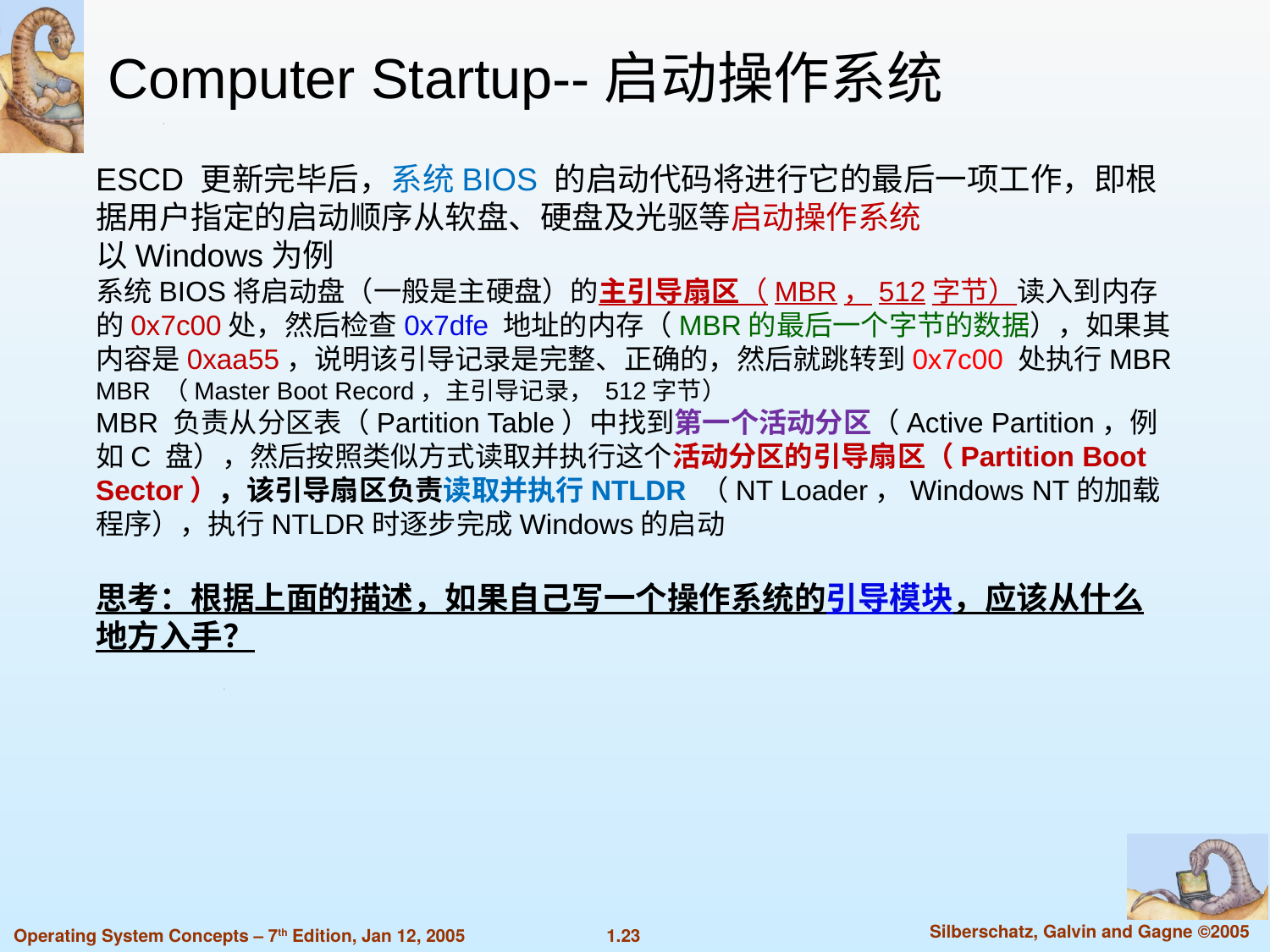

Computer Startup--启动操作系统
ESCD 更新完毕后，系统BIOS 的启动代码将进行它的最后一项工作，即根据用户指定的启动顺序从软盘、硬盘及光驱等启动操作系统
以Windows为例
系统BIOS将启动盘（一般是主硬盘）的主引导扇区（MBR，512字节）读入到内存的0x7c00处，然后检查0x7dfe 地址的内存（MBR的最后一个字节的数据），如果其内容是0xaa55，说明该引导记录是完整、正确的，然后就跳转到0x7c00 处执行MBR
MBR （Master Boot Record，主引导记录， 512字节）
MBR 负责从分区表（Partition Table）中找到第一个活动分区（Active Partition，例如C 盘），然后按照类似方式读取并执行这个活动分区的引导扇区（Partition Boot Sector），该引导扇区负责读取并执行NTLDR （NT Loader，Windows NT的加载程序），执行NTLDR时逐步完成Windows的启动

思考：根据上面的描述，如果自己写一个操作系统的引导模块，应该从什么地方入手？